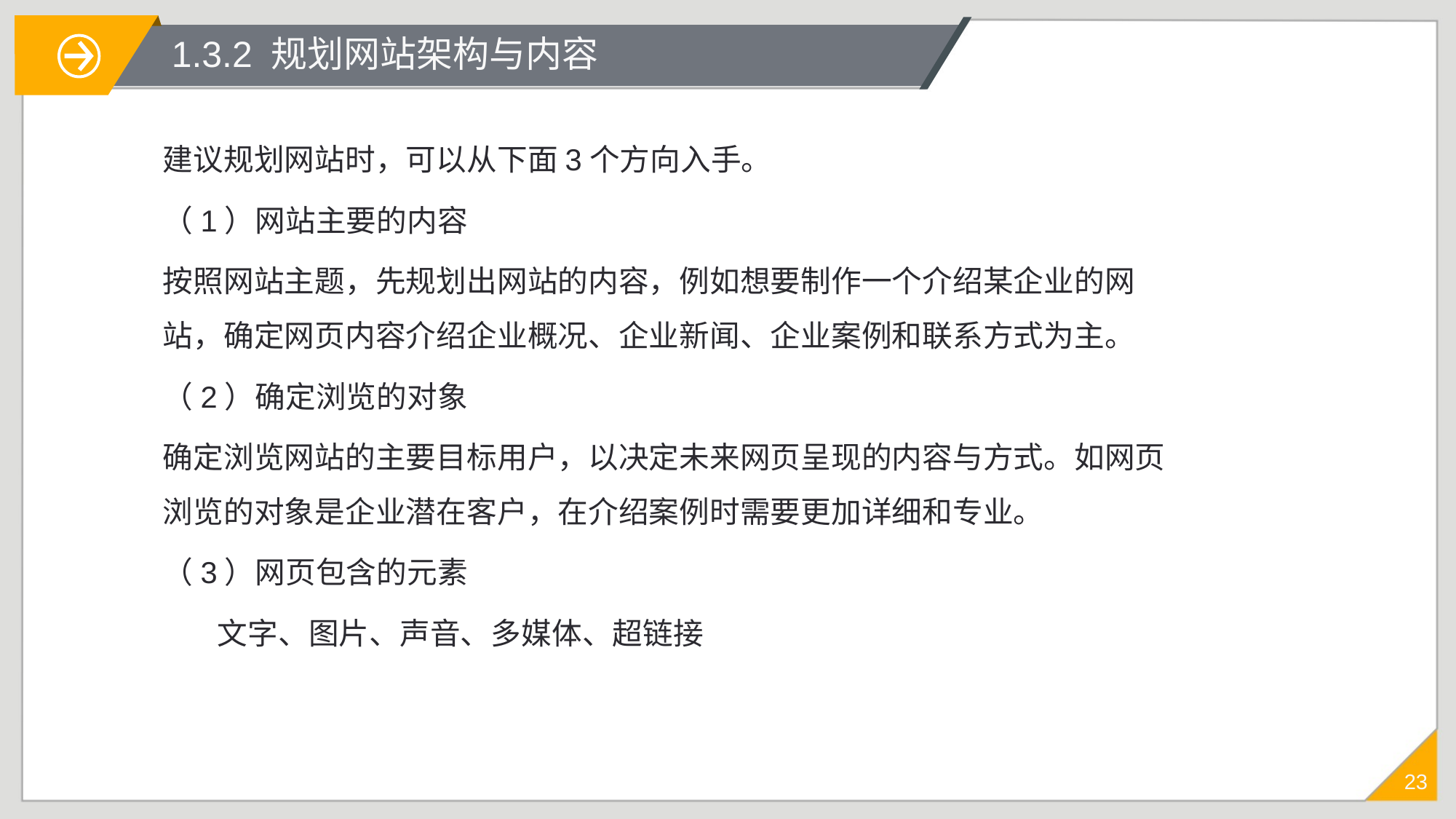

# 1.3.2 规划网站架构与内容
建议规划网站时，可以从下面3个方向入手。
（1）网站主要的内容
按照网站主题，先规划出网站的内容，例如想要制作一个介绍某企业的网站，确定网页内容介绍企业概况、企业新闻、企业案例和联系方式为主。
（2）确定浏览的对象
确定浏览网站的主要目标用户，以决定未来网页呈现的内容与方式。如网页浏览的对象是企业潜在客户，在介绍案例时需要更加详细和专业。
（3）网页包含的元素
文字、图片、声音、多媒体、超链接